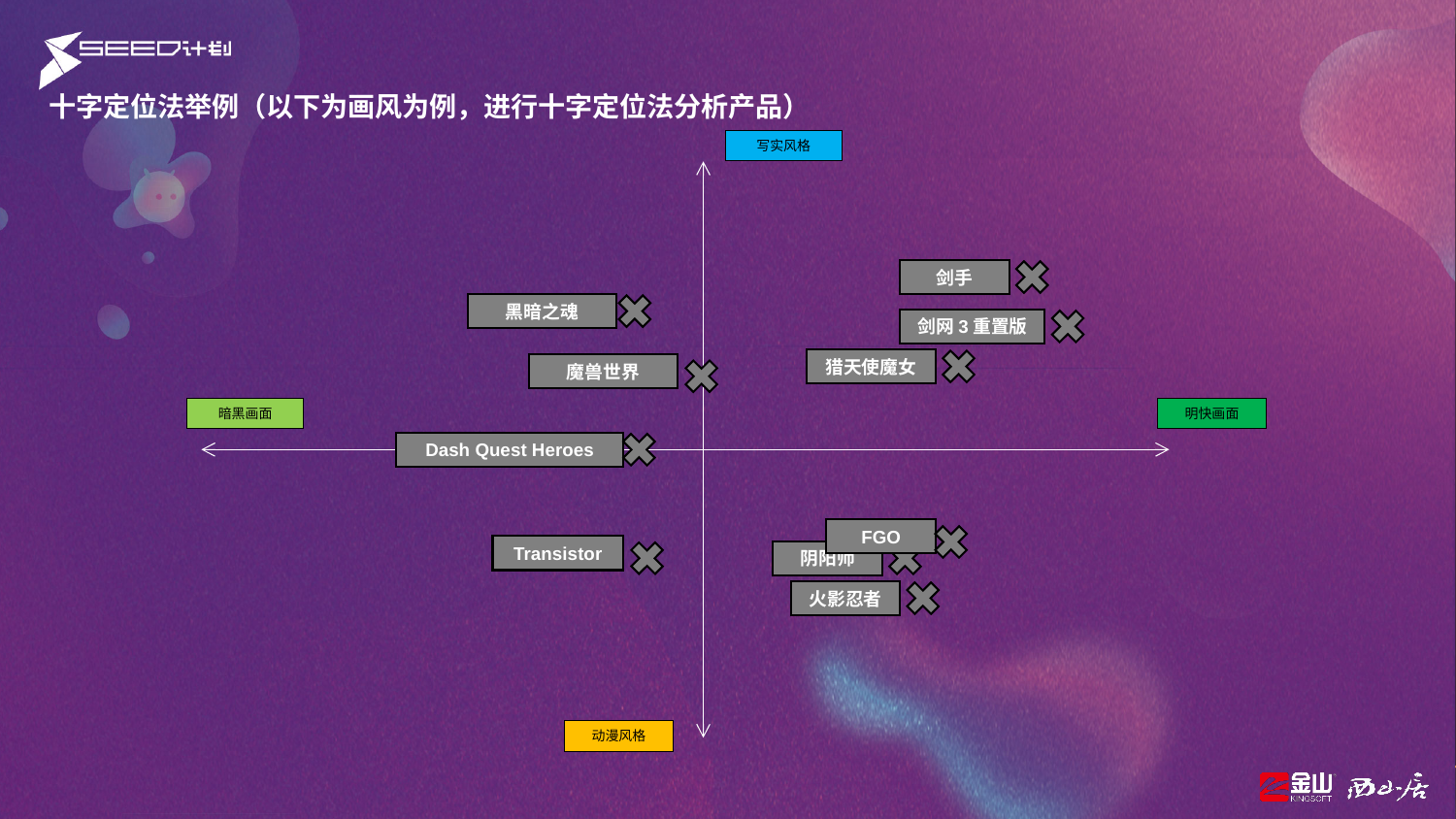

十字定位法举例（以下为画风为例，进行十字定位法分析产品）
写实风格

剑手

黑暗之魂

剑网3重置版

猎天使魔女

魔兽世界
暗黑画面
明快画面

Dash Quest Heroes

FGO

Transistor
阴阳师

火影忍者
动漫风格